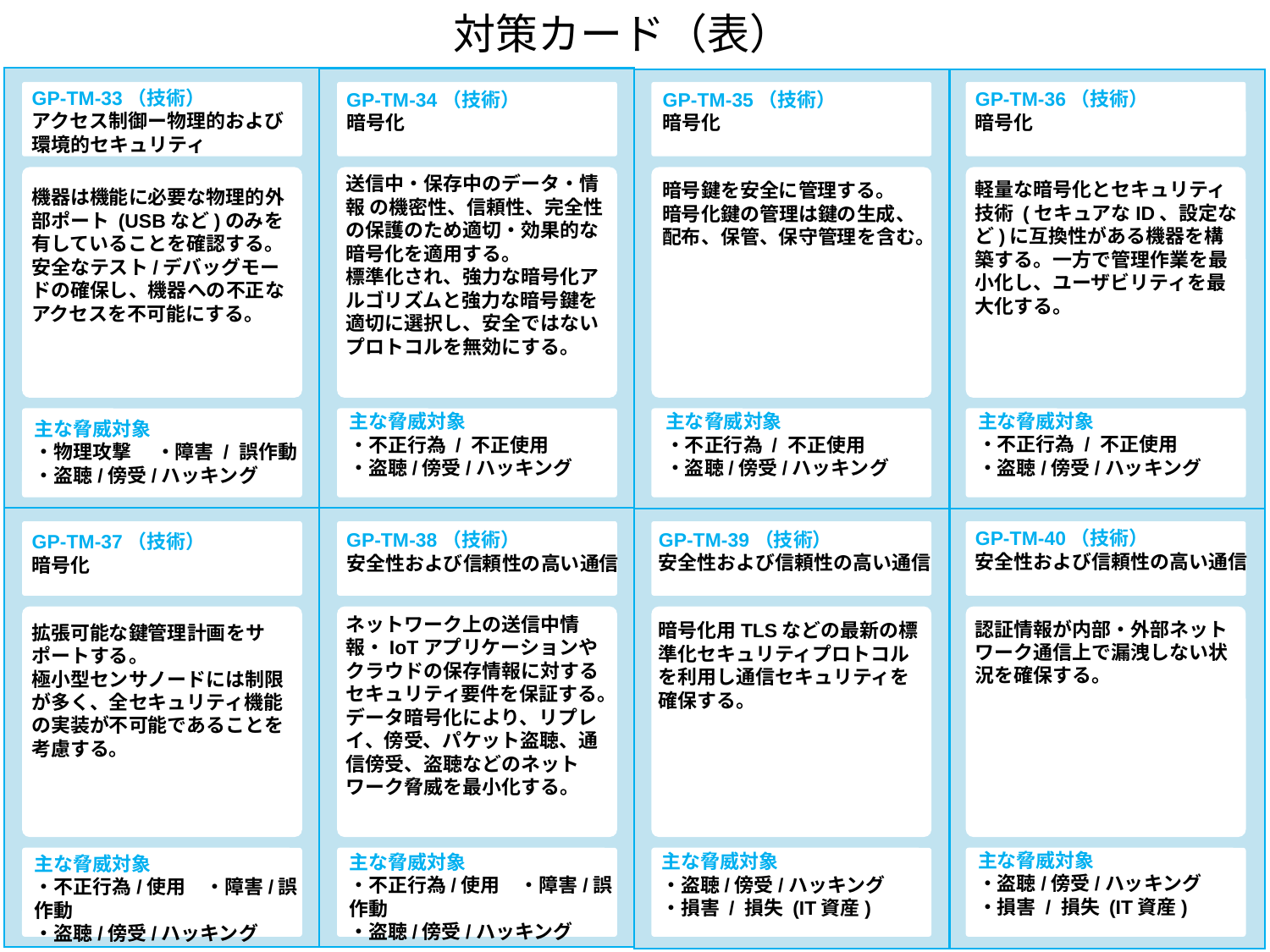

対策カード（表）

GP-TM-33（技術）
アクセス制御ー物理的および環境的セキュリティ
GP-TM-36（技術）
暗号化
GP-TM-34（技術）
暗号化
GP-TM-35（技術）
暗号化

送信中・保存中のデータ・情報 の機密性、信頼性、完全性の保護のため適切・効果的な暗号化を適用する。
標準化され、強力な暗号化アルゴリズムと強力な暗号鍵を適切に選択し、安全ではないプロトコルを無効にする。

軽量な暗号化とセキュリティ技術 (セキュアなID、設定など)に互換性がある機器を構築する。一方で管理作業を最小化し、ユーザビリティを最大化する。
暗号鍵を安全に管理する。
暗号化鍵の管理は鍵の生成、配布、保管、保守管理を含む。
機器は機能に必要な物理的外部ポート (USBなど)のみを有していることを確認する。
安全なテスト/デバッグモードの確保し、機器への不正なアクセスを不可能にする。
主な脅威対象
・不正行為 / 不正使用
・盗聴/傍受/ハッキング
主な脅威対象
・不正行為 / 不正使用
・盗聴/傍受/ハッキング
主な脅威対象
・不正行為 / 不正使用
・盗聴/傍受/ハッキング

主な脅威対象
・物理攻撃　 ・障害 / 誤作動
・盗聴/傍受/ハッキング

GP-TM-40（技術）
安全性および信頼性の高い通信

GP-TM-39（技術）
安全性および信頼性の高い通信
GP-TM-38（技術）
安全性および信頼性の高い通信
GP-TM-37（技術）
暗号化
ネットワーク上の送信中情報・IoTアプリケーションやクラウドの保存情報に対するセキュリティ要件を保証する。
データ暗号化により、リプレイ、傍受、パケット盗聴、通信傍受、盗聴などのネットワーク脅威を最小化する。

認証情報が内部・外部ネットワーク通信上で漏洩しない状況を確保する。
暗号化用TLSなどの最新の標準化セキュリティプロトコルを利用し通信セキュリティを確保する。
拡張可能な鍵管理計画をサポートする。
極小型センサノードには制限が多く、全セキュリティ機能の実装が不可能であることを考慮する。
主な脅威対象
・盗聴/傍受/ハッキング
・損害 / 損失 (IT資産)
主な脅威対象
・盗聴/傍受/ハッキング
・損害 / 損失 (IT資産)
主な脅威対象
・不正行為/使用　・障害/誤作動
・盗聴/傍受/ハッキング
主な脅威対象
・不正行為/使用　・障害/誤作動
・盗聴/傍受/ハッキング